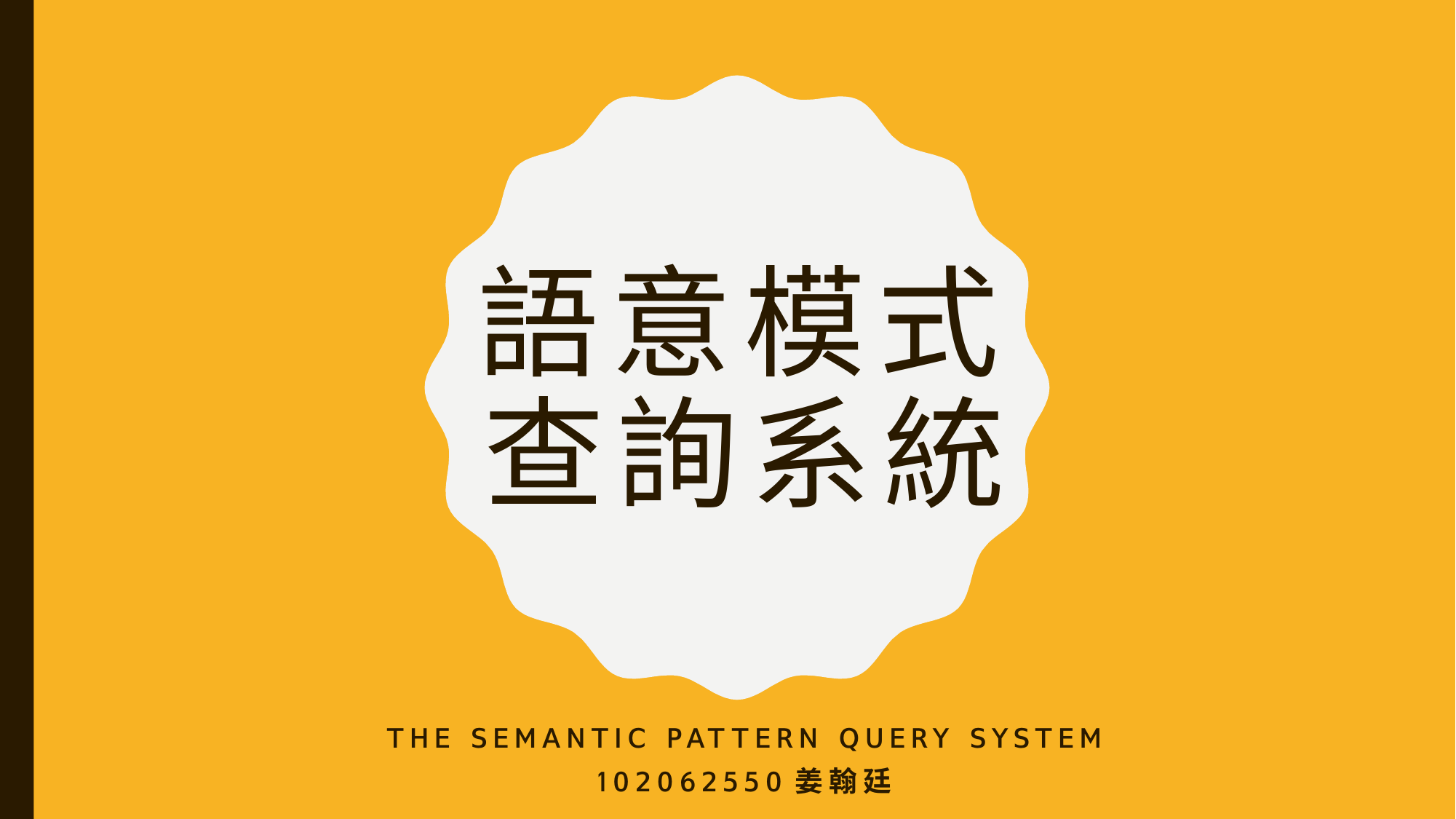

# 語意模式 查詢系統
The Semantic Pattern Query System
102062550姜翰廷